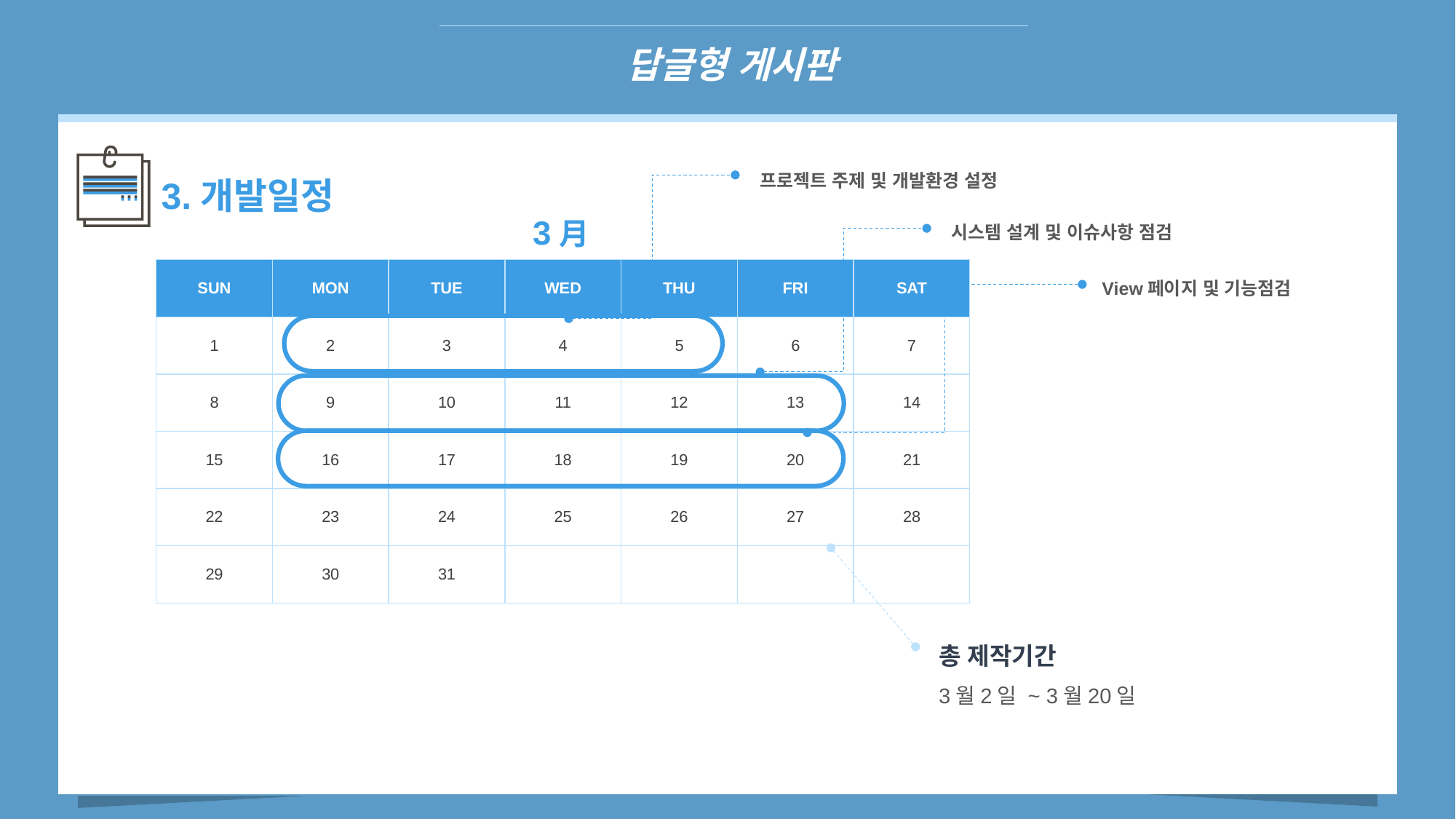

답글형 게시판

프로젝트 주제 및 개발환경 설정
3.개발일정
시스템 설계 및 이슈사항 점검
3月
| SUN | MON | TUE | WED | THU | FRI | SAT |
| --- | --- | --- | --- | --- | --- | --- |
| 1 | 2 | 3 | 4 | 5 | 6 | 7 |
| 8 | 9 | 10 | 11 | 12 | 13 | 14 |
| 15 | 16 | 17 | 18 | 19 | 20 | 21 |
| 22 | 23 | 24 | 25 | 26 | 27 | 28 |
| 29 | 30 | 31 |  |  |  |  |
View페이지 및 기능점검

총 제작기간
3월2일 ~ 3월20일